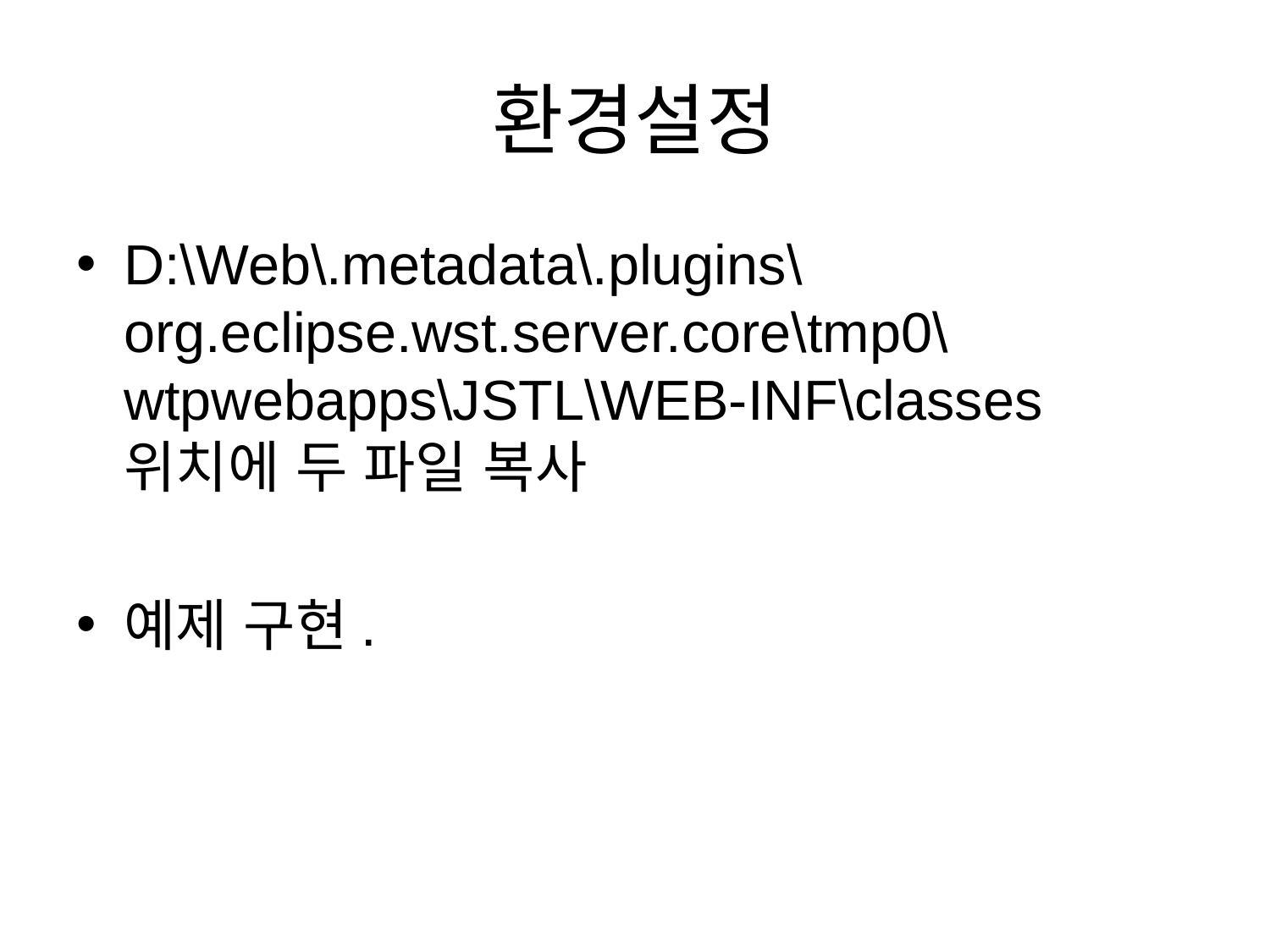

# 환경설정
D:\Web\.metadata\.plugins\org.eclipse.wst.server.core\tmp0\wtpwebapps\JSTL\WEB-INF\classes 위치에 두 파일 복사

예제 구현.